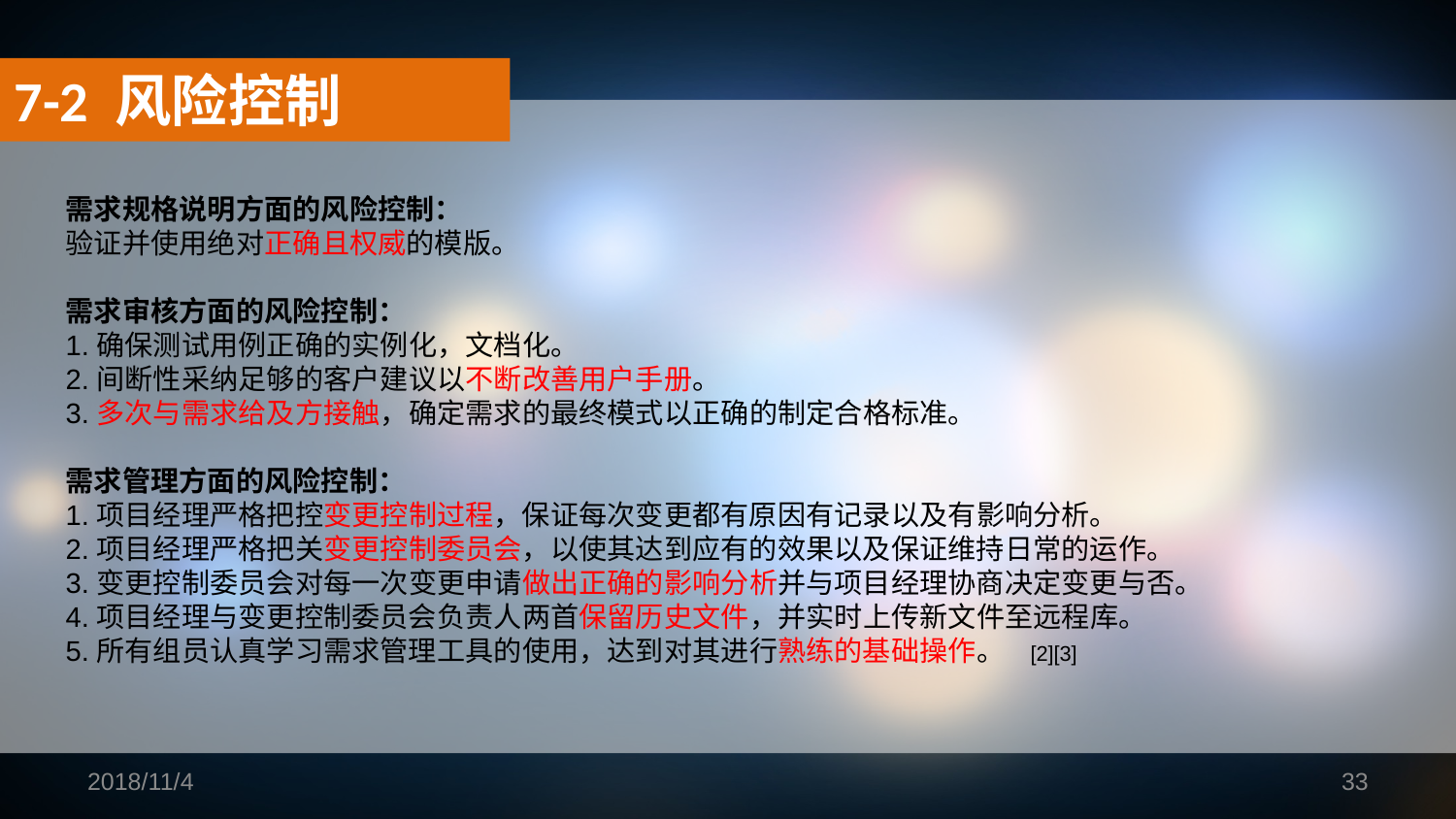

7-2 风险控制

需求规格说明方面的风险控制：
验证并使用绝对正确且权威的模版。

需求审核方面的风险控制：
1.确保测试用例正确的实例化，文档化。
2.间断性采纳足够的客户建议以不断改善用户手册。
3.多次与需求给及方接触，确定需求的最终模式以正确的制定合格标准。

需求管理方面的风险控制：
1.项目经理严格把控变更控制过程，保证每次变更都有原因有记录以及有影响分析。
2.项目经理严格把关变更控制委员会，以使其达到应有的效果以及保证维持日常的运作。
3.变更控制委员会对每一次变更申请做出正确的影响分析并与项目经理协商决定变更与否。
4.项目经理与变更控制委员会负责人两首保留历史文件，并实时上传新文件至远程库。
5.所有组员认真学习需求管理工具的使用，达到对其进行熟练的基础操作。   [2][3]
2018/11/4
33